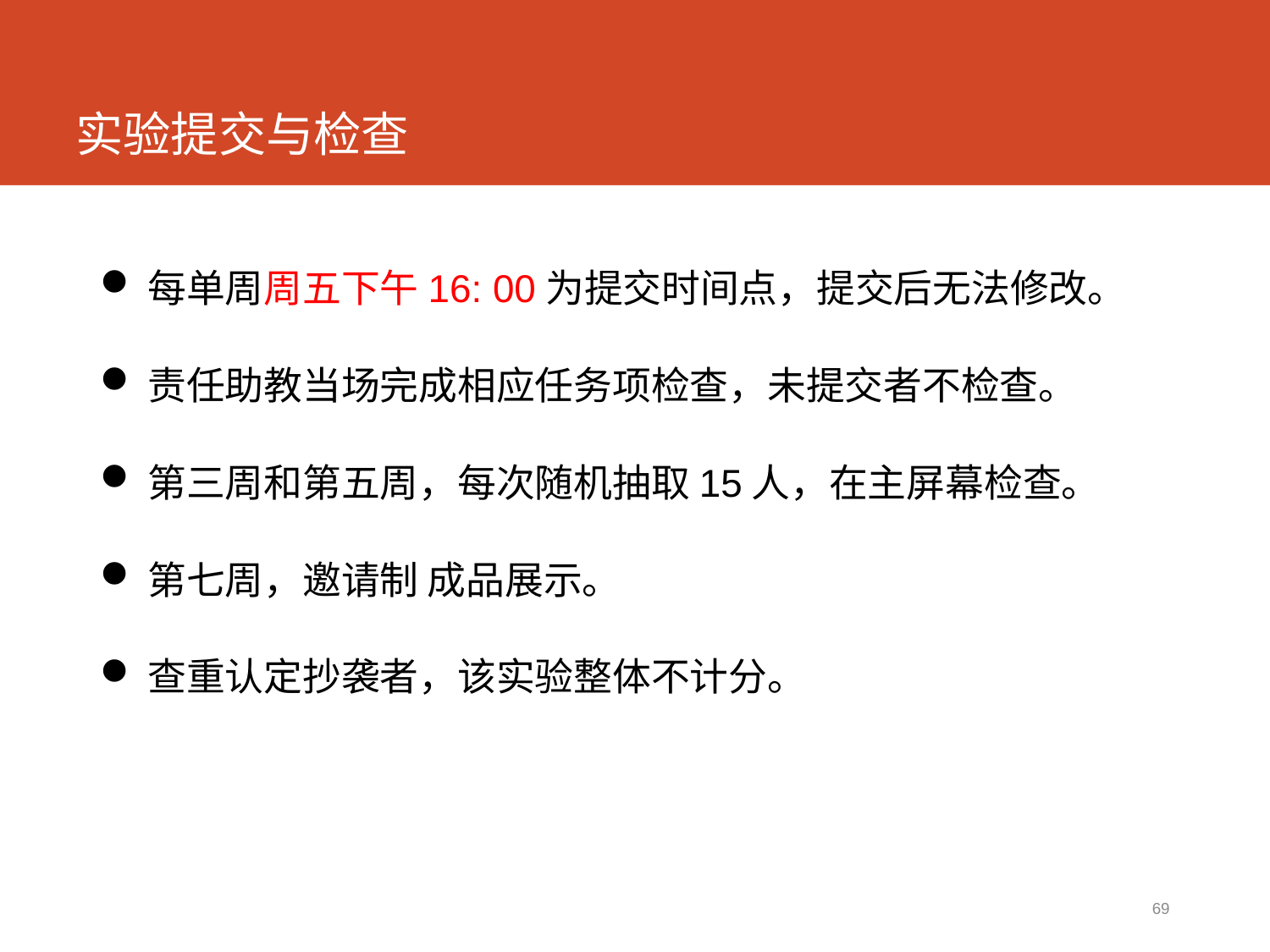

# 实验提交与检查
每单周周五下午16: 00为提交时间点，提交后无法修改。
责任助教当场完成相应任务项检查，未提交者不检查。
第三周和第五周，每次随机抽取15人，在主屏幕检查。
第七周，邀请制 成品展示。
查重认定抄袭者，该实验整体不计分。
69